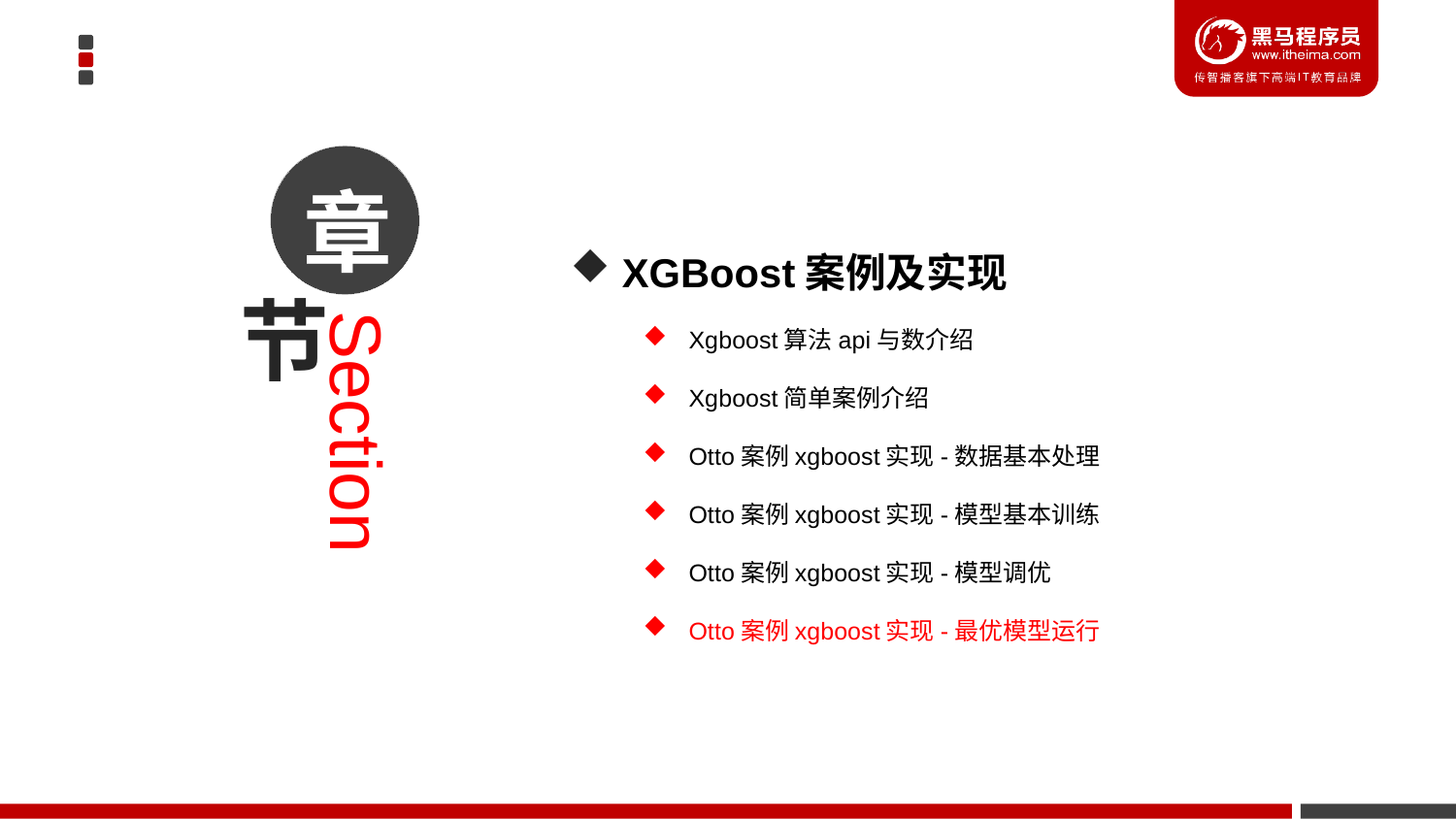

章
 XGBoost案例及实现
Xgboost算法api与数介绍
Xgboost简单案例介绍
Otto案例xgboost实现-数据基本处理
Otto案例xgboost实现-模型基本训练
Otto案例xgboost实现-模型调优
Otto案例xgboost实现-最优模型运行
节
Section